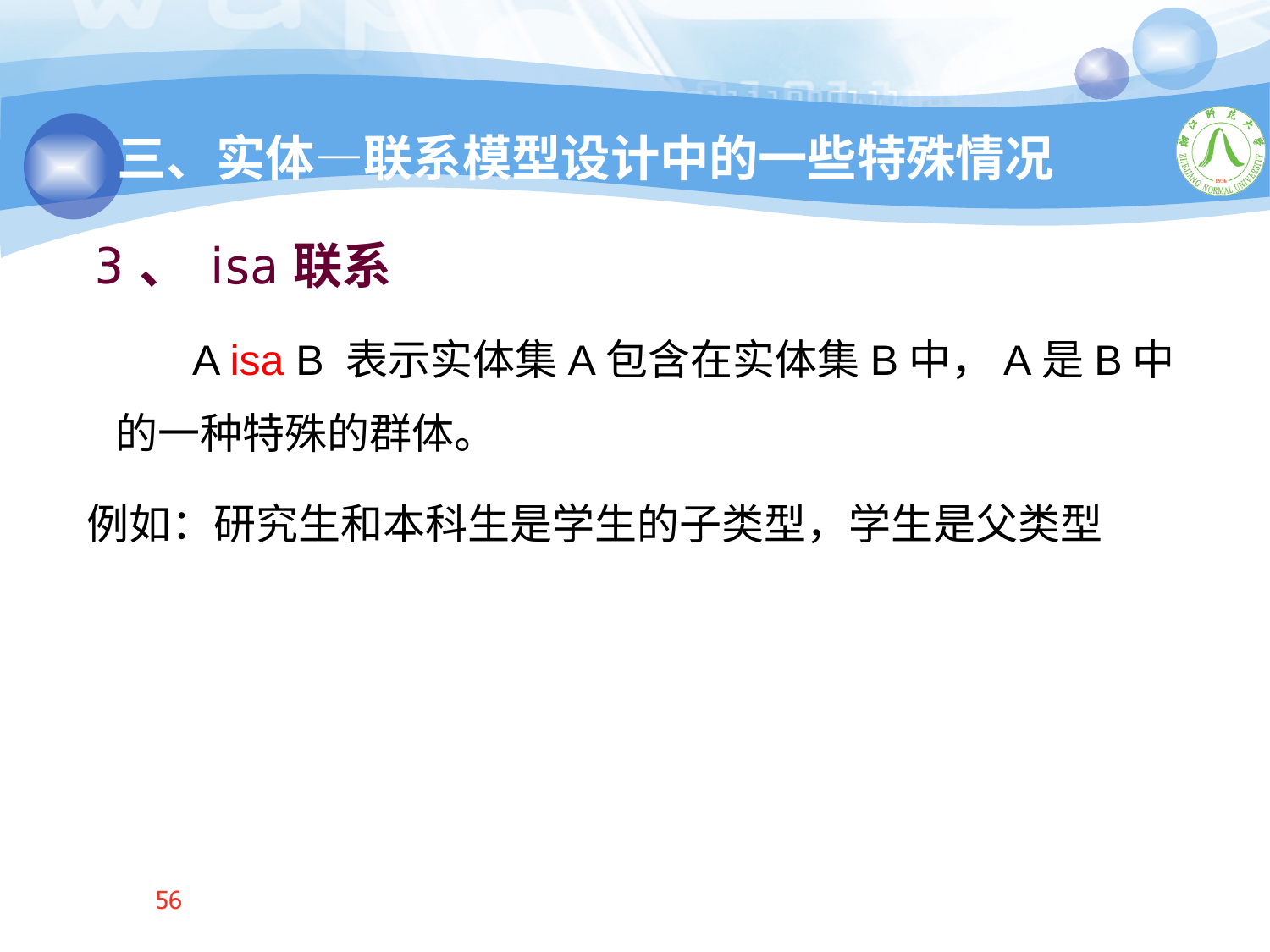

三、实体—联系模型设计中的一些特殊情况
  3、 isa联系
          A isa B 表示实体集A包含在实体集B中，A是B中的一种特殊的群体。
 例如：研究生和本科生是学生的子类型，学生是父类型
56